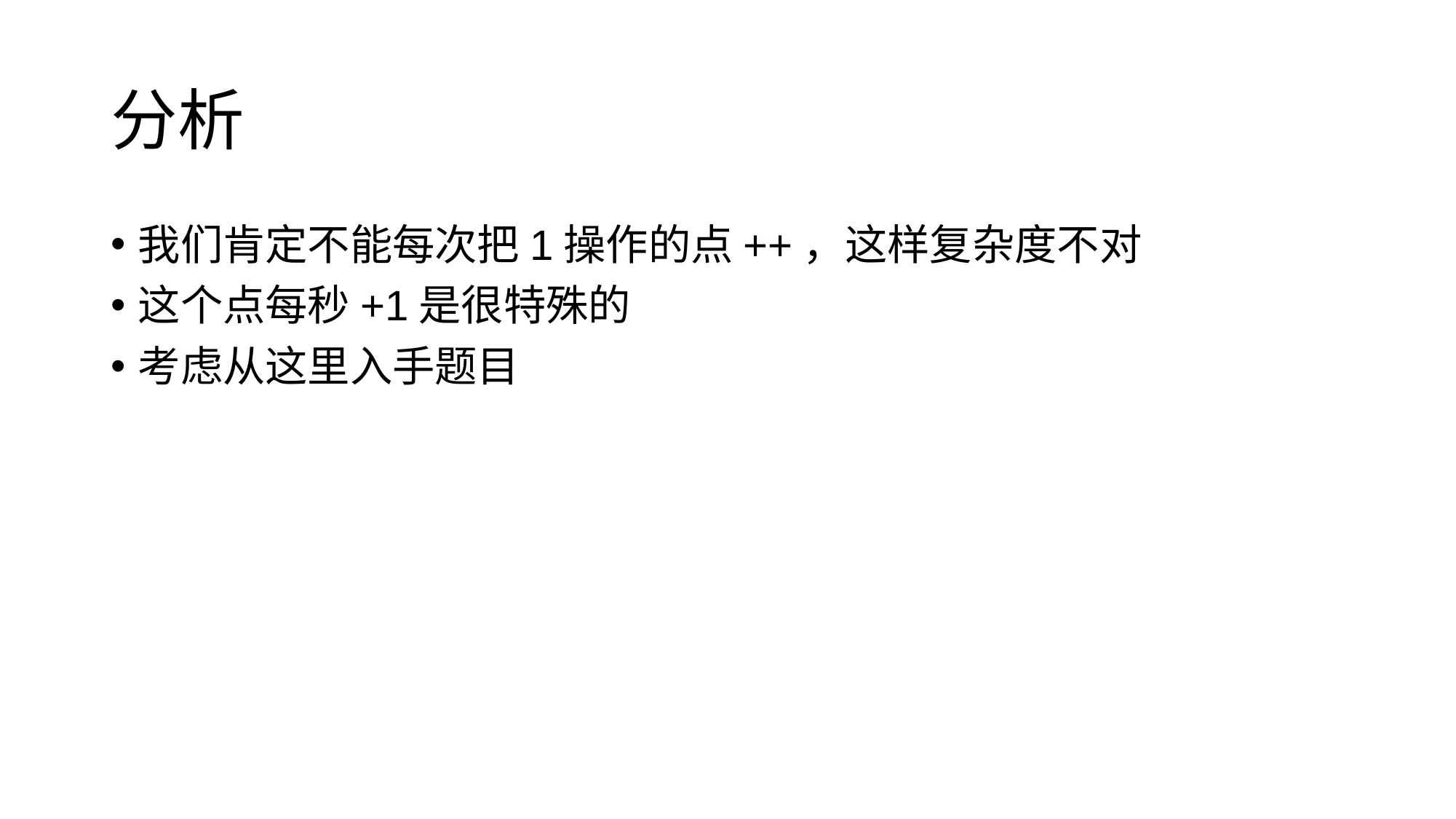

# 分析
我们肯定不能每次把1操作的点++，这样复杂度不对
这个点每秒+1是很特殊的
考虑从这里入手题目